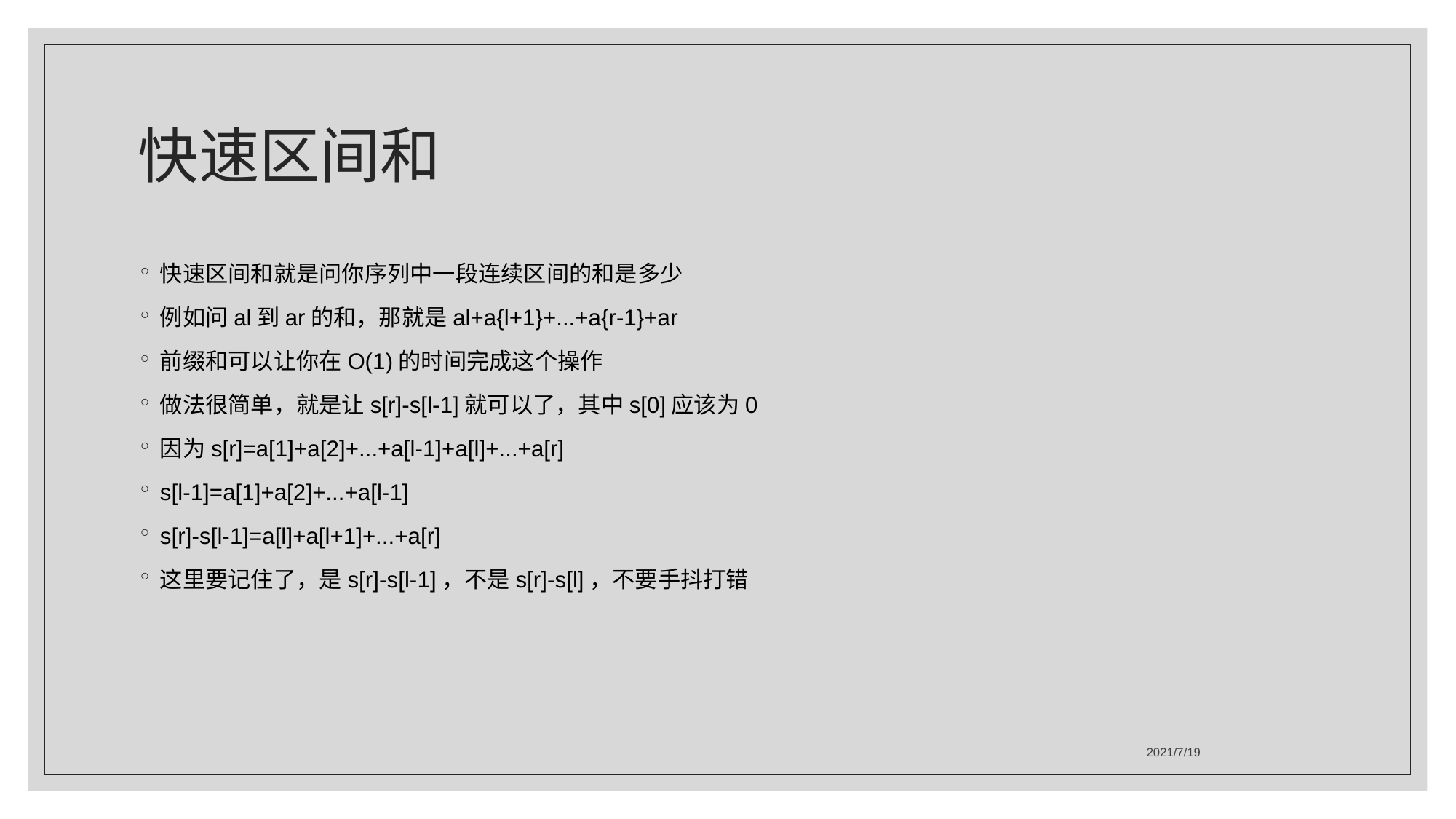

# 快速区间和
快速区间和就是问你序列中一段连续区间的和是多少
例如问al到ar的和，那就是al+a{l+1}+...+a{r-1}+ar
前缀和可以让你在O(1)的时间完成这个操作
做法很简单，就是让s[r]-s[l-1]就可以了，其中s[0]应该为0
因为s[r]=a[1]+a[2]+...+a[l-1]+a[l]+...+a[r]
s[l-1]=a[1]+a[2]+...+a[l-1]
s[r]-s[l-1]=a[l]+a[l+1]+...+a[r]
这里要记住了，是s[r]-s[l-1]，不是s[r]-s[l]，不要手抖打错
2021/7/19